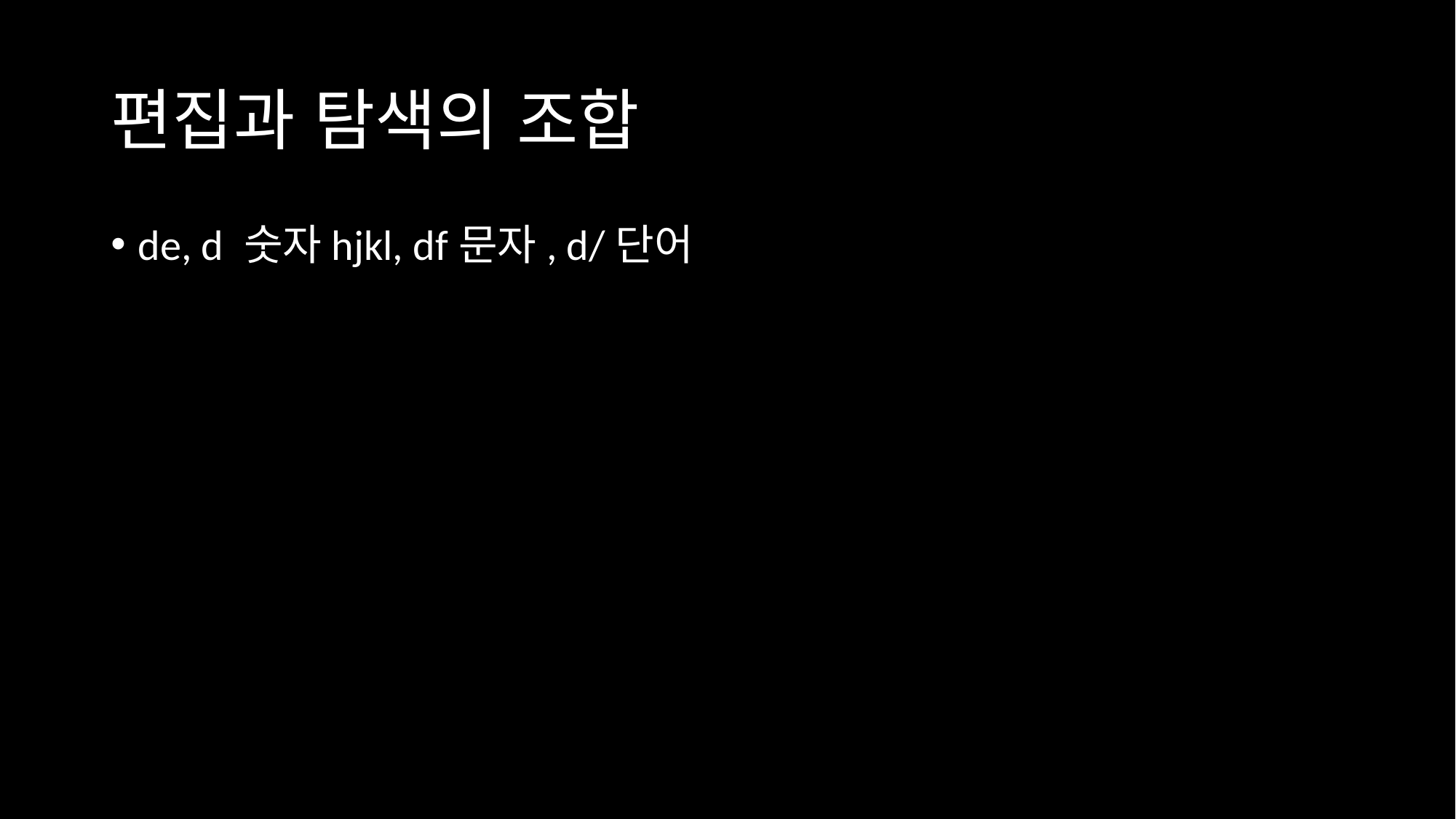

# 편집과 탐색의 조합
de, d 숫자hjkl, df문자, d/단어